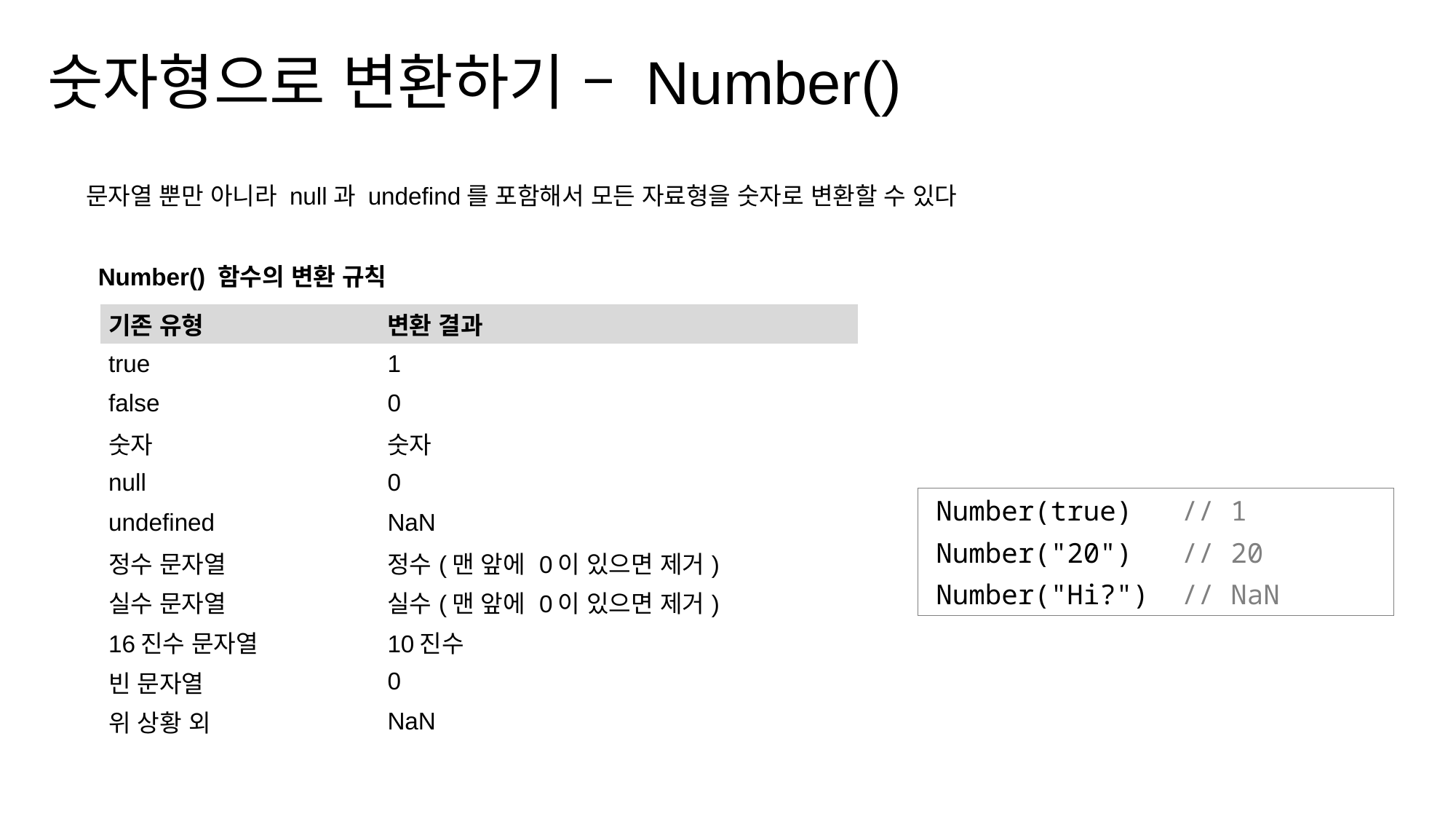

숫자형으로 변환하기 – Number()
문자열 뿐만 아니라 null과 undefind를 포함해서 모든 자료형을 숫자로 변환할 수 있다
Number() 함수의 변환 규칙
| 기존 유형 | 변환 결과 |
| --- | --- |
| true | 1 |
| false | 0 |
| 숫자 | 숫자 |
| null | 0 |
| undefined | NaN |
| 정수 문자열 | 정수(맨 앞에 0이 있으면 제거) |
| 실수 문자열 | 실수(맨 앞에 0이 있으면 제거) |
| 16진수 문자열 | 10진수 |
| 빈 문자열 | 0 |
| 위 상황 외 | NaN |
Number(true)   // 1
Number("20")   // 20
Number("Hi?")  // NaN